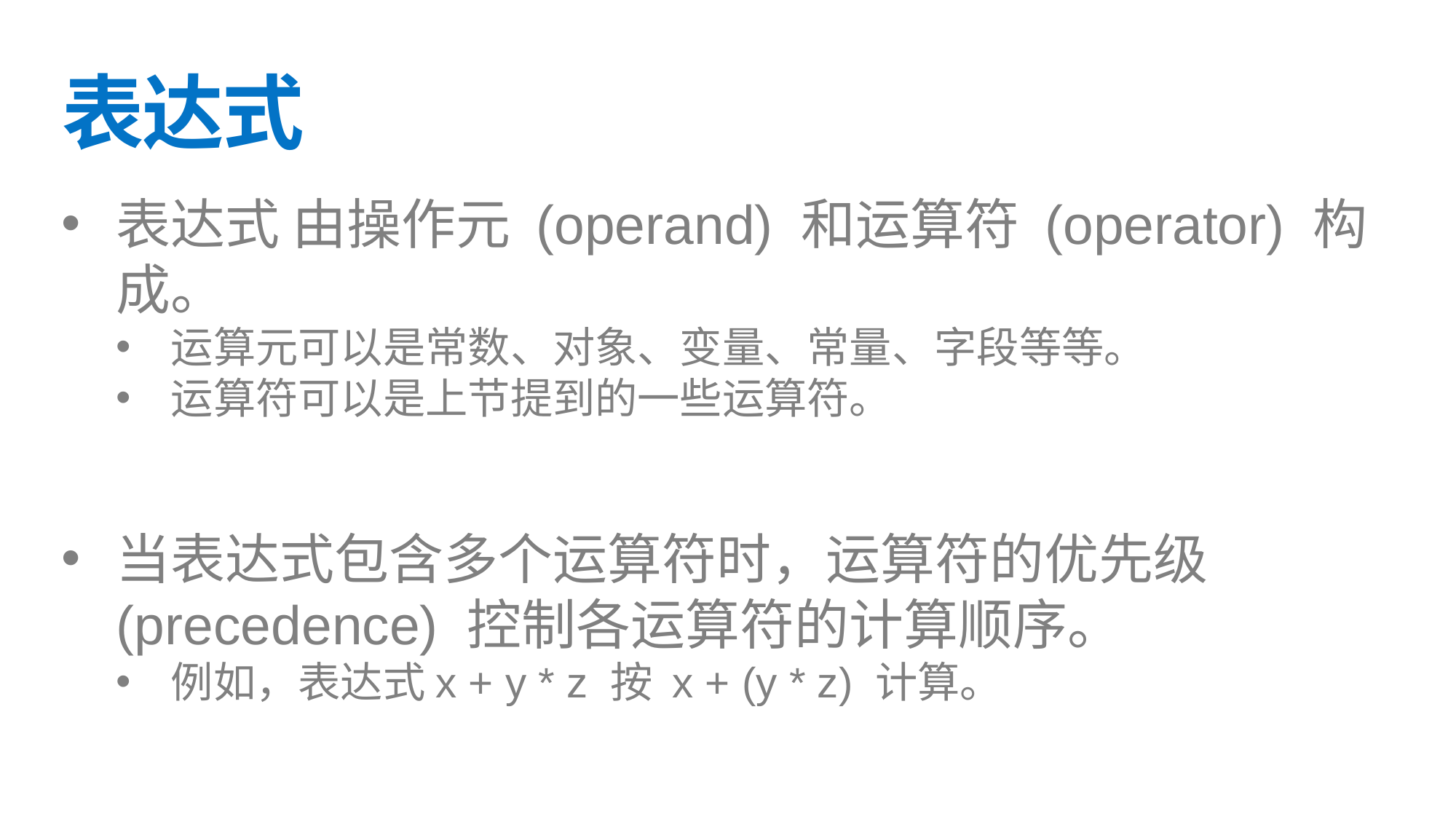

# 表达式
表达式 由操作元 (operand) 和运算符 (operator) 构成。
运算元可以是常数、对象、变量、常量、字段等等。
运算符可以是上节提到的一些运算符。

当表达式包含多个运算符时，运算符的优先级 (precedence) 控制各运算符的计算顺序。
例如，表达式x + y * z 按 x + (y * z) 计算。